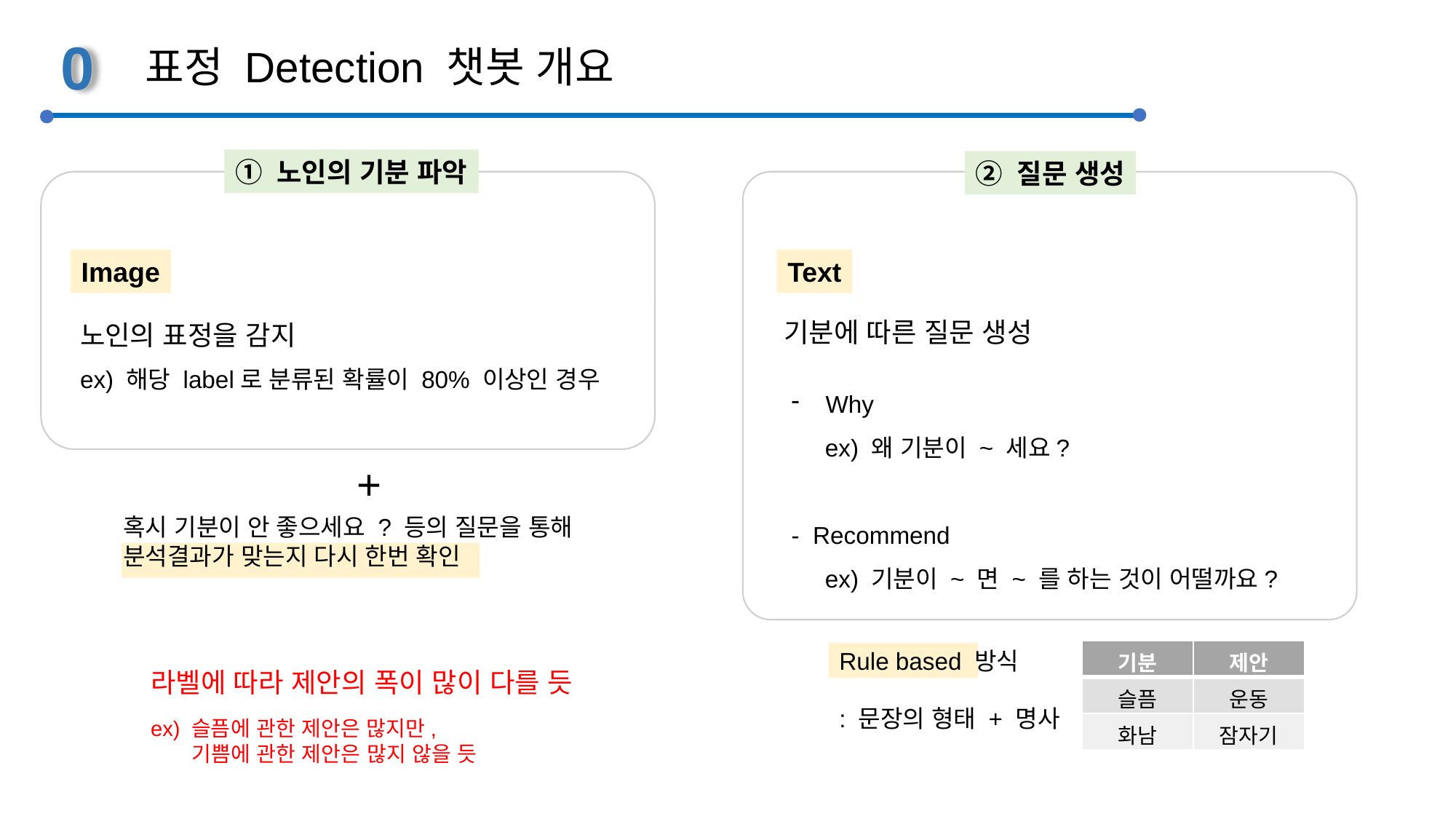

0
표정 Detection 챗봇 개요

① 노인의 기분 파악
② 질문 생성

Image
Text
기분에 따른 질문 생성
노인의 표정을 감지
ex) 해당 label로 분류된 확률이 80% 이상인 경우
Why
     ex) 왜 기분이 ~ 세요?

-  Recommend
     ex) 기분이 ~ 면 ~ 를 하는 것이 어떨까요?
+
혹시 기분이 안 좋으세요 ? 등의 질문을 통해
분석결과가 맞는지 다시 한번 확인

Rule based 방식

: 문장의 형태 + 명사
| 기분 | 제안 |
| --- | --- |
| 슬픔 | 운동 |
| 화남 | 잠자기 |

라벨에 따라 제안의 폭이 많이 다를 듯

ex) 슬픔에 관한 제안은 많지만,
      기쁨에 관한 제안은 많지 않을 듯